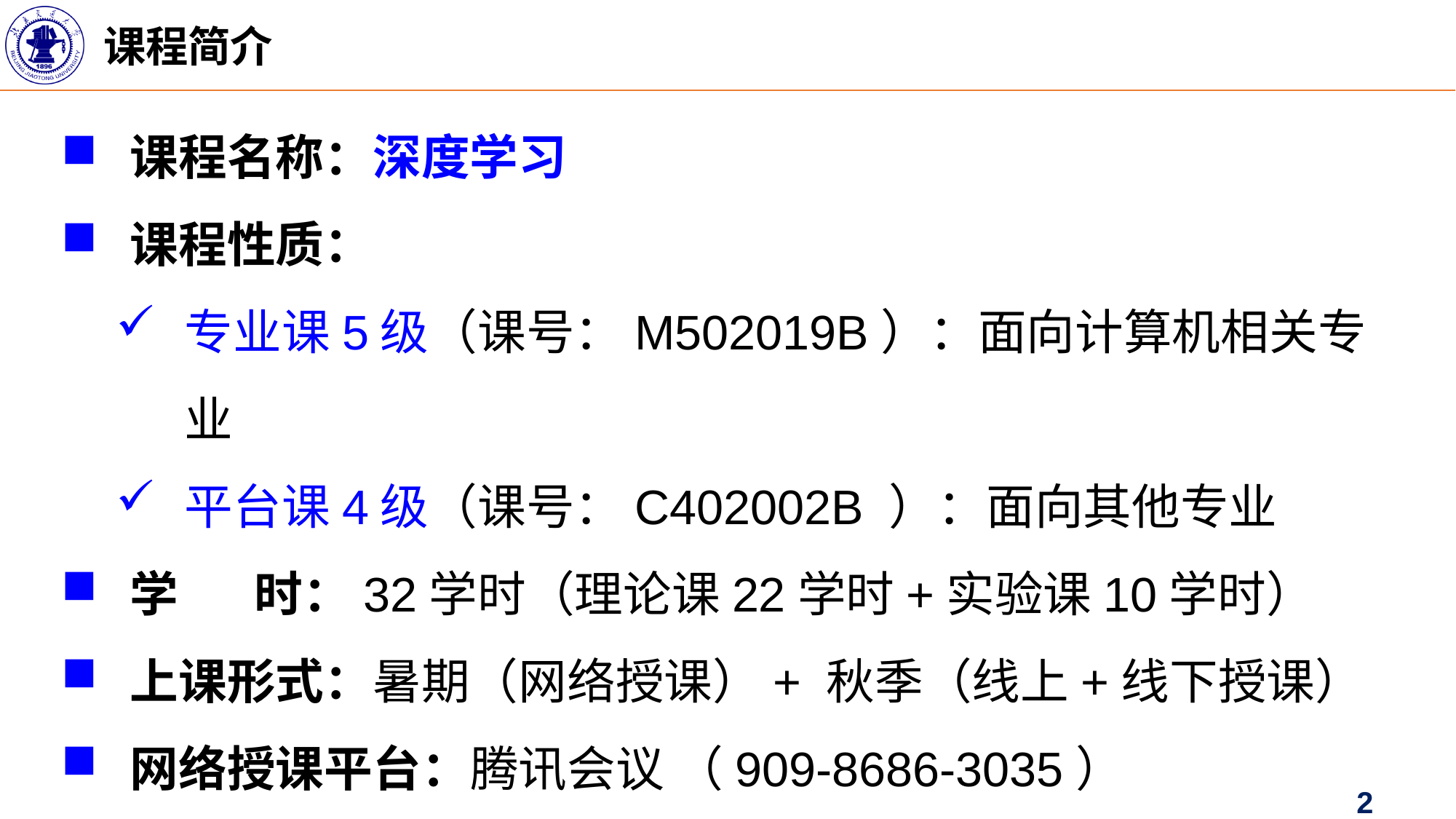

课程简介
课程名称：深度学习
课程性质：
专业课5级（课号：M502019B）：面向计算机相关专业
平台课4级（课号：C402002B ）：面向其他专业
学       时：32学时（理论课22学时+实验课10学时）
上课形式：暑期（网络授课）+ 秋季（线上+线下授课）
网络授课平台：腾讯会议 （909-8686-3035）
线下授课地点：东区二教 DQ2104